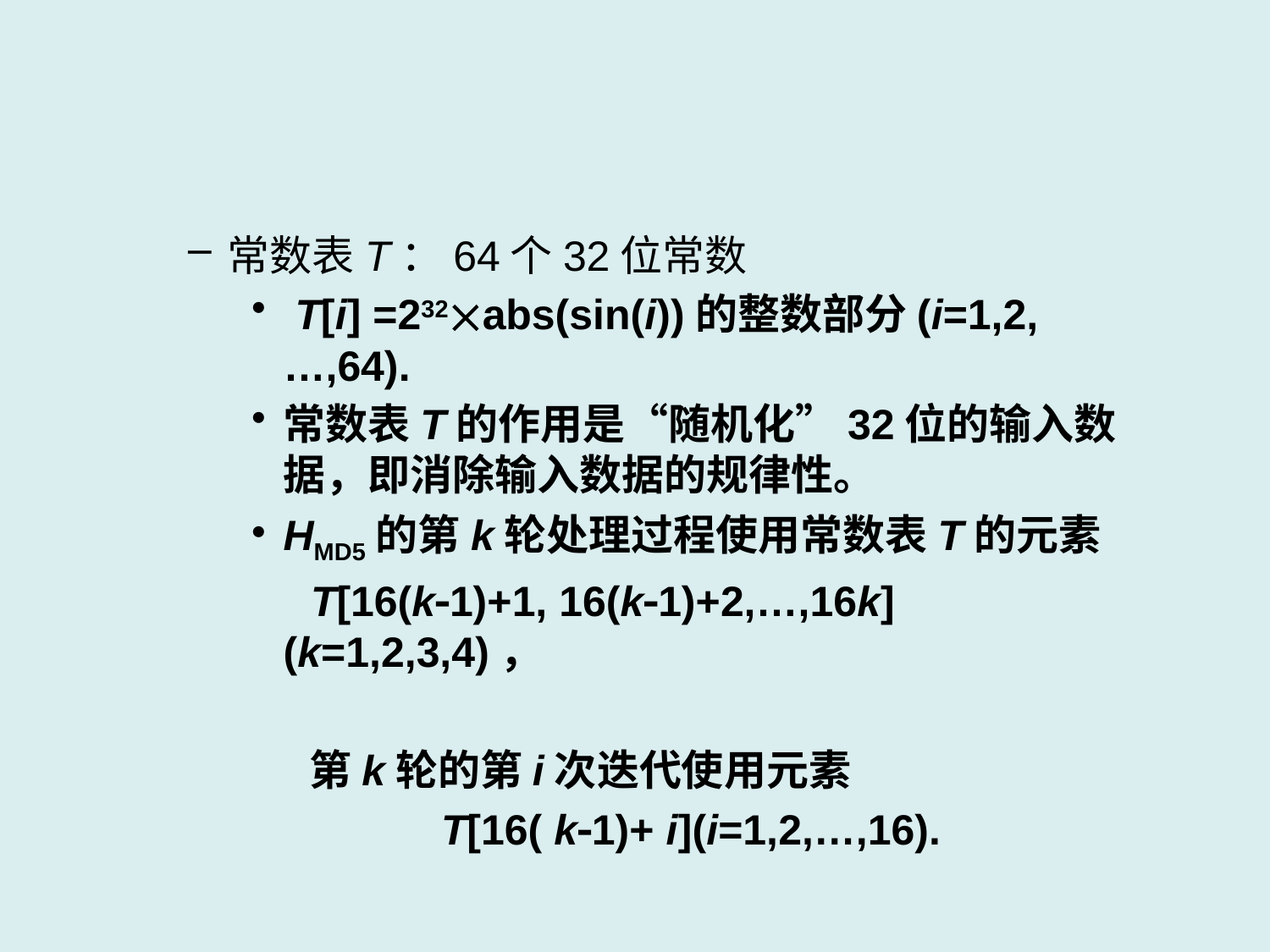

常数表T：64个32位常数
 T[i] =232×abs(sin(i))的整数部分(i=1,2,…,64).
常数表T的作用是“随机化”32位的输入数据，即消除输入数据的规律性。
HMD5的第k轮处理过程使用常数表T的元素
     T[16(k−1)+1, 16(k−1)+2,…,16k] (k=1,2,3,4)，

     第k轮的第i次迭代使用元素
                T[16( k−1)+ i](i=1,2,…,16).